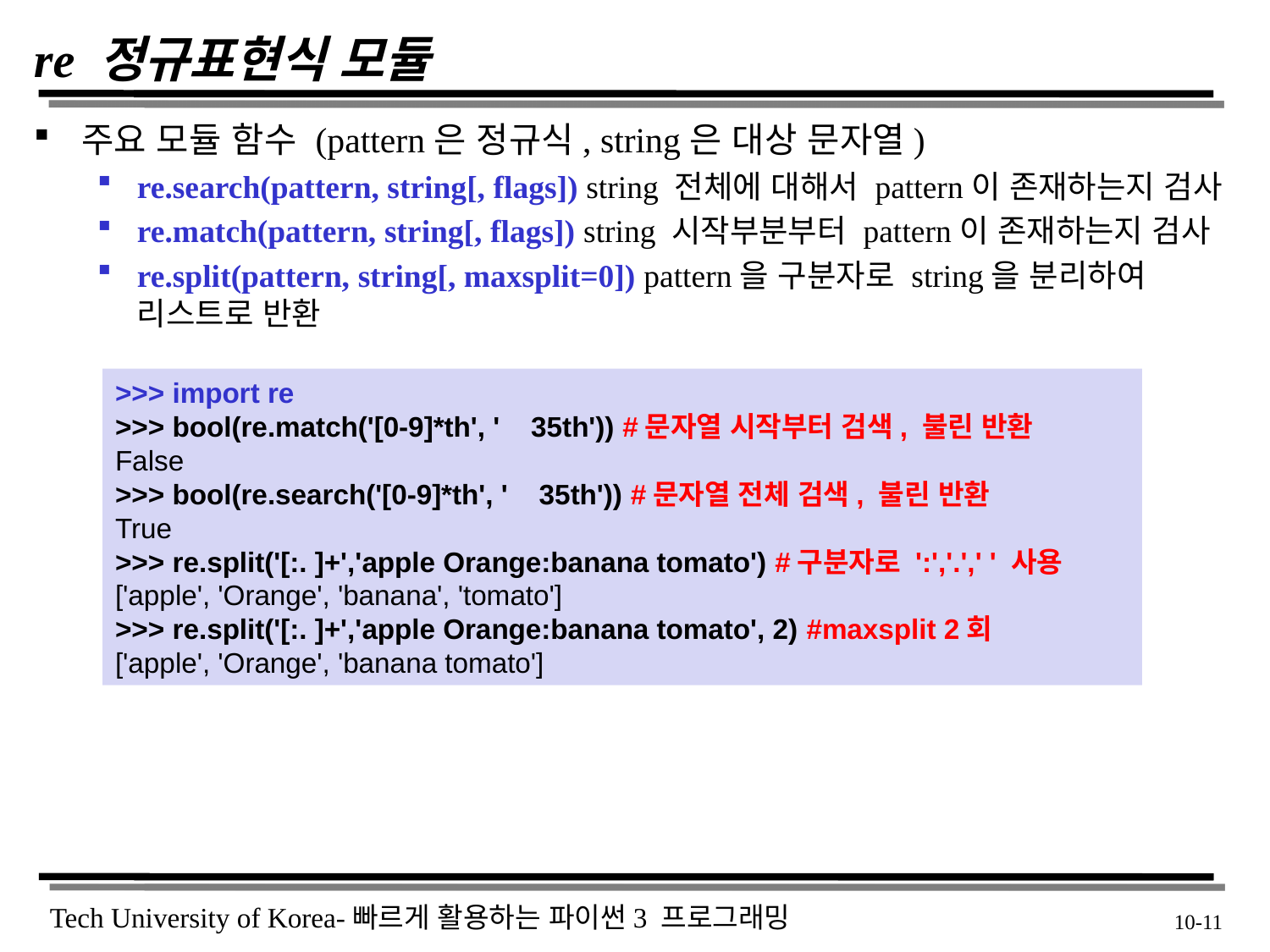

# re 정규표현식 모듈
주요 모듈 함수 (pattern은 정규식, string은 대상 문자열)
re.search(pattern, string[, flags]) string 전체에 대해서 pattern이 존재하는지 검사
re.match(pattern, string[, flags]) string 시작부분부터 pattern이 존재하는지 검사
re.split(pattern, string[, maxsplit=0]) pattern을 구분자로 string을 분리하여 리스트로 반환

>>> import re
>>> bool(re.match('[0-9]*th', '    35th')) #문자열 시작부터 검색, 불린 반환
False
>>> bool(re.search('[0-9]*th', '    35th')) #문자열 전체 검색, 불린 반환
True
>>> re.split('[:. ]+','apple Orange:banana tomato') #구분자로 ':','.',' ' 사용
['apple', 'Orange', 'banana', 'tomato']
>>> re.split('[:. ]+','apple Orange:banana tomato', 2) #maxsplit 2회
['apple', 'Orange', 'banana tomato']
 10-11